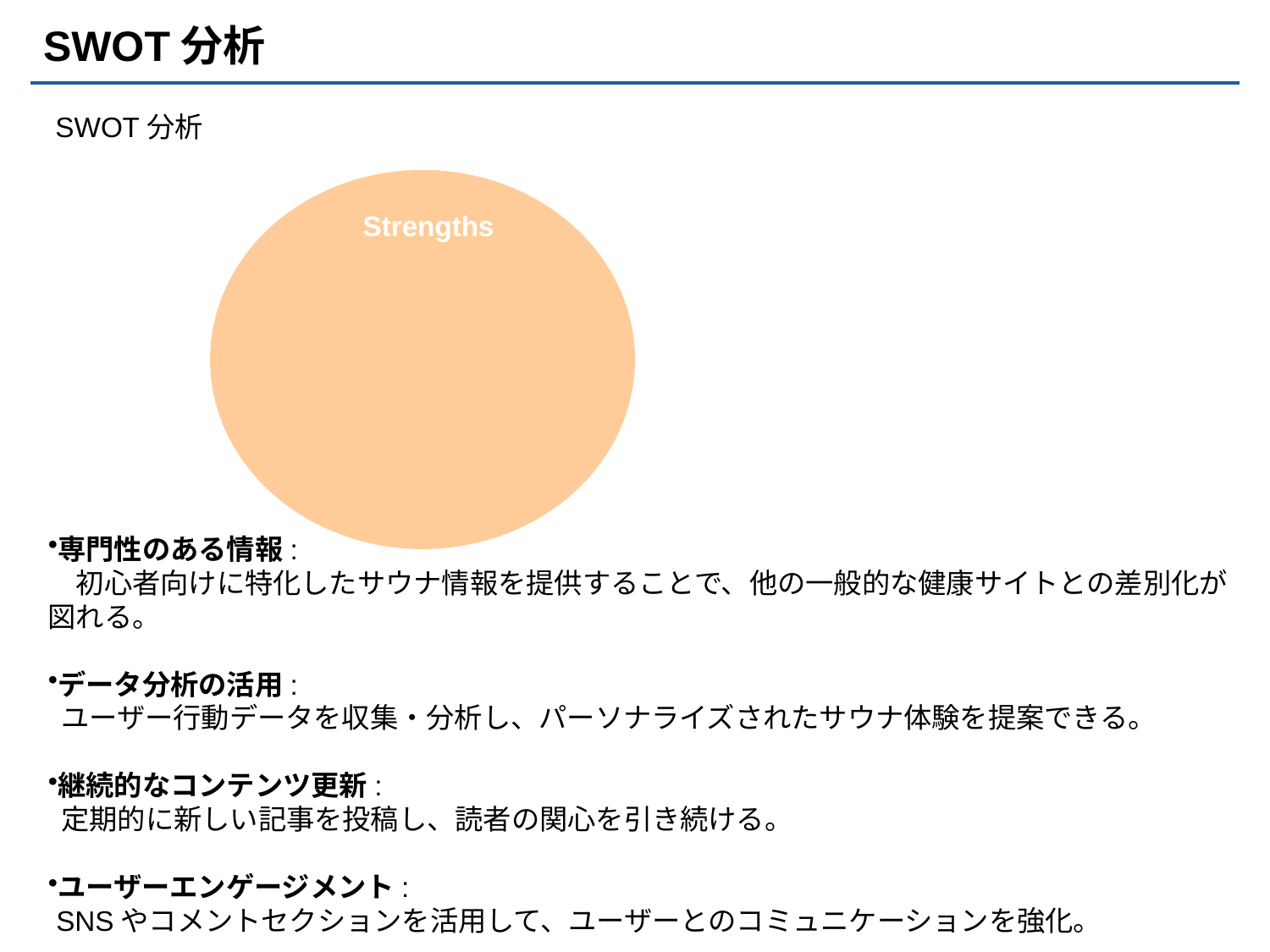

SWOT分析
SWOT分析

Strengths

専門性のある情報:
　初心者向けに特化したサウナ情報を提供することで、他の一般的な健康サイトとの差別化が図れる。

データ分析の活用:
 ユーザー行動データを収集・分析し、パーソナライズされたサウナ体験を提案できる。

継続的なコンテンツ更新:
 定期的に新しい記事を投稿し、読者の関心を引き続ける。

ユーザーエンゲージメント:
 SNSやコメントセクションを活用して、ユーザーとのコミュニケーションを強化。
Opportunities